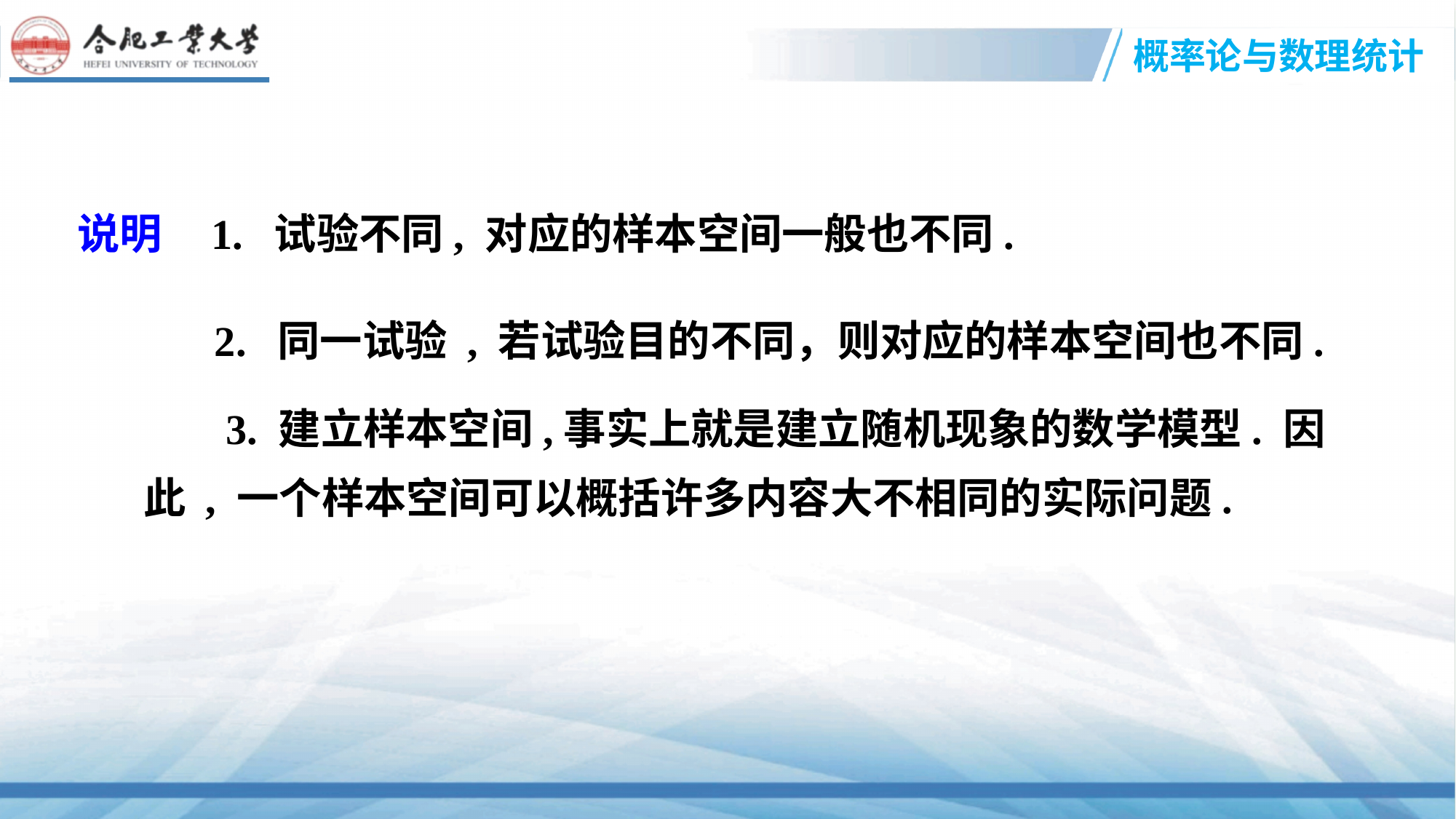

说明    1.  试验不同, 对应的样本空间一般也不同.
             2.  同一试验 , 若试验目的不同，则对应的样本空间也不同.
             3. 建立样本空间,事实上就是建立随机现象的数学模型. 因此 , 一个样本空间可以概括许多内容大不相同的实际问题.